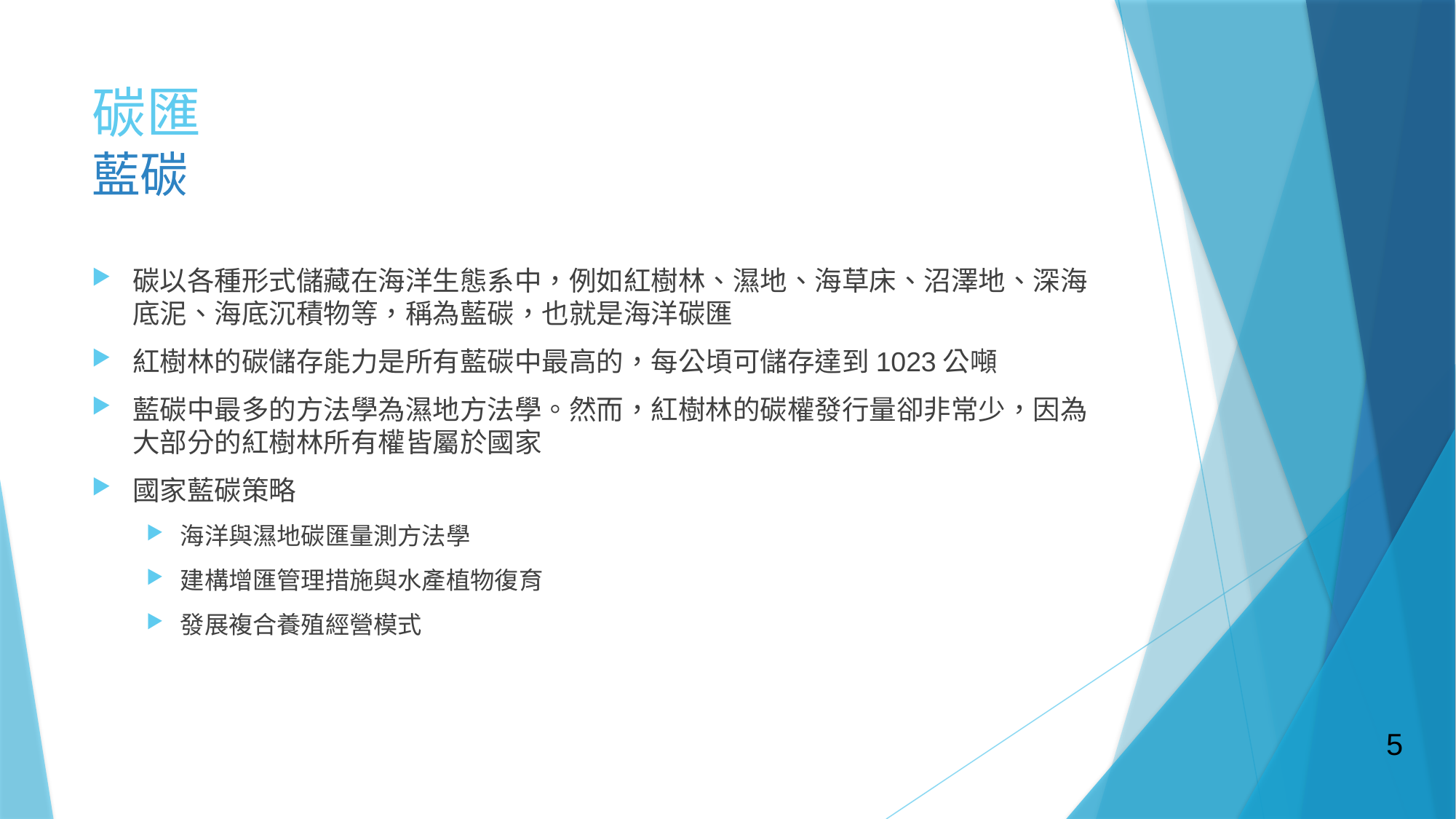

# 碳匯 藍碳
碳以各種形式儲藏在海洋生態系中，例如紅樹林、濕地、海草床、沼澤地、深海底泥、海底沉積物等，稱為藍碳，也就是海洋碳匯
紅樹林的碳儲存能力是所有藍碳中最高的，每公頃可儲存達到1023公噸
藍碳中最多的方法學為濕地方法學。然而，紅樹林的碳權發行量卻非常少，因為大部分的紅樹林所有權皆屬於國家
國家藍碳策略
海洋與濕地碳匯量測方法學
建構增匯管理措施與水產植物復育
發展複合養殖經營模式

5